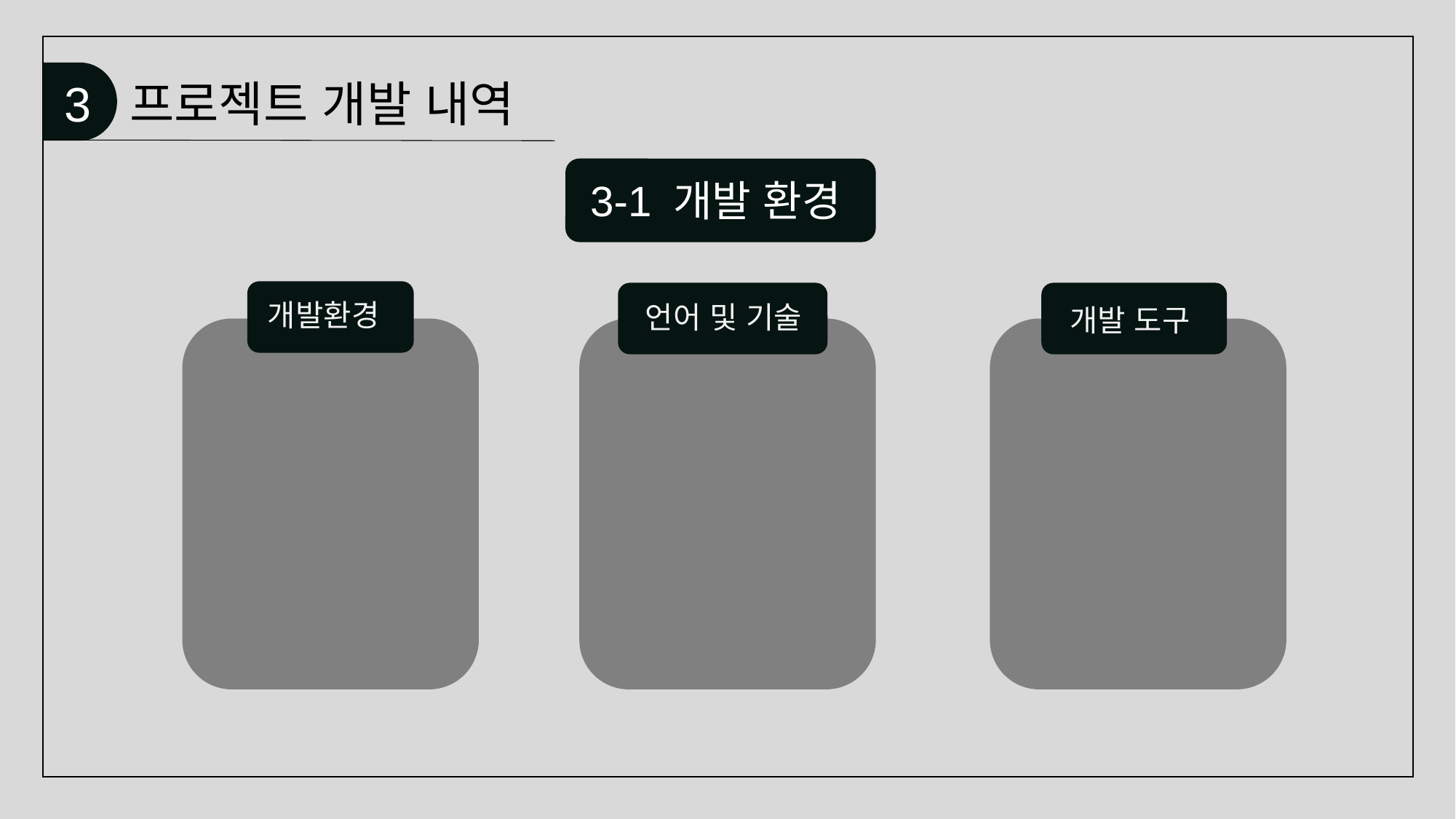

3  프로젝트 개발 내역

3-1 개발 환경

개발환경
언어 및 기술
개발 도구